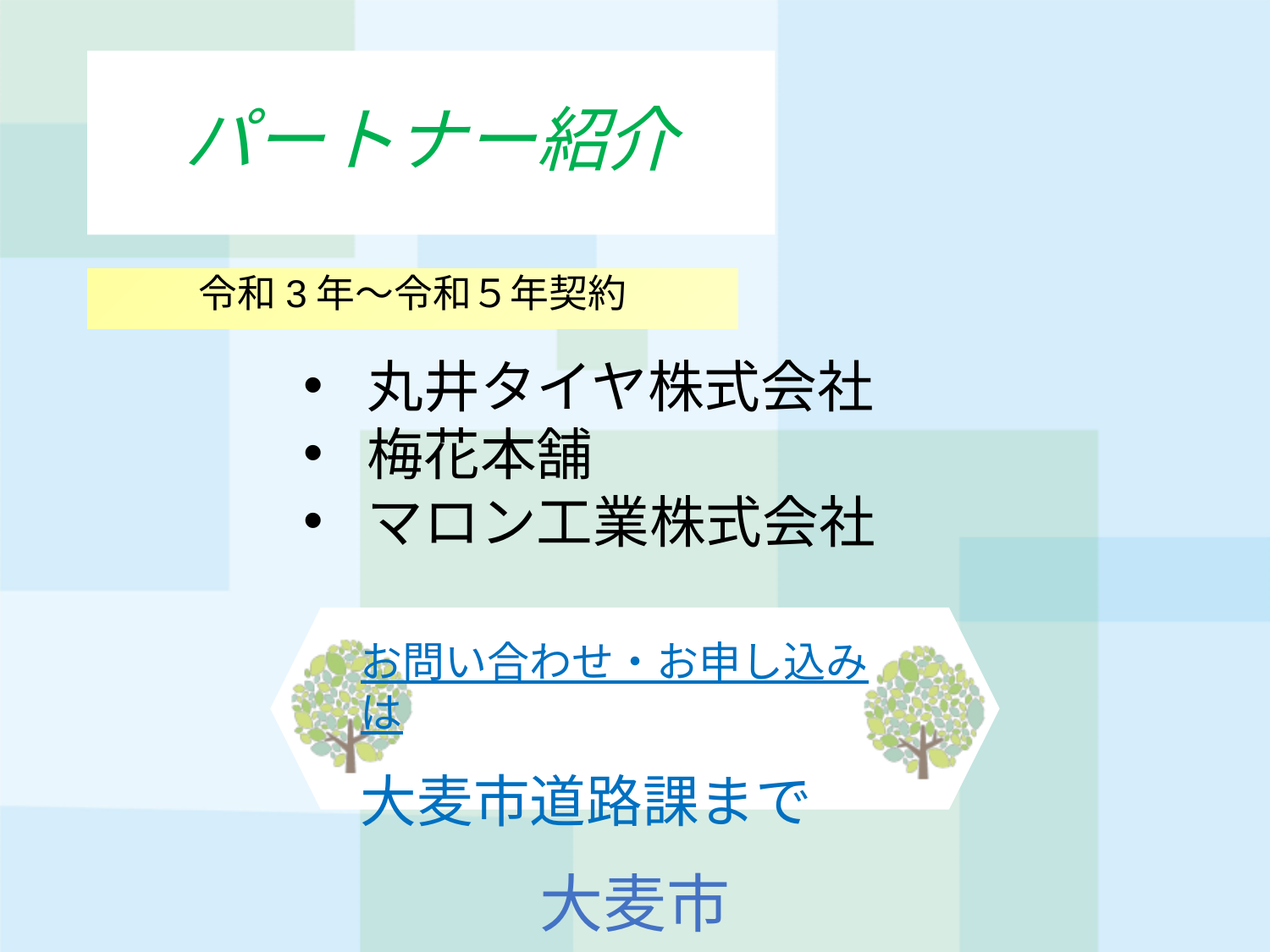

# パートナー紹介
令和3年～令和５年契約

丸井タイヤ株式会社
梅花本舗
マロン工業株式会社
お問い合わせ・お申し込みは

大麦市道路課まで